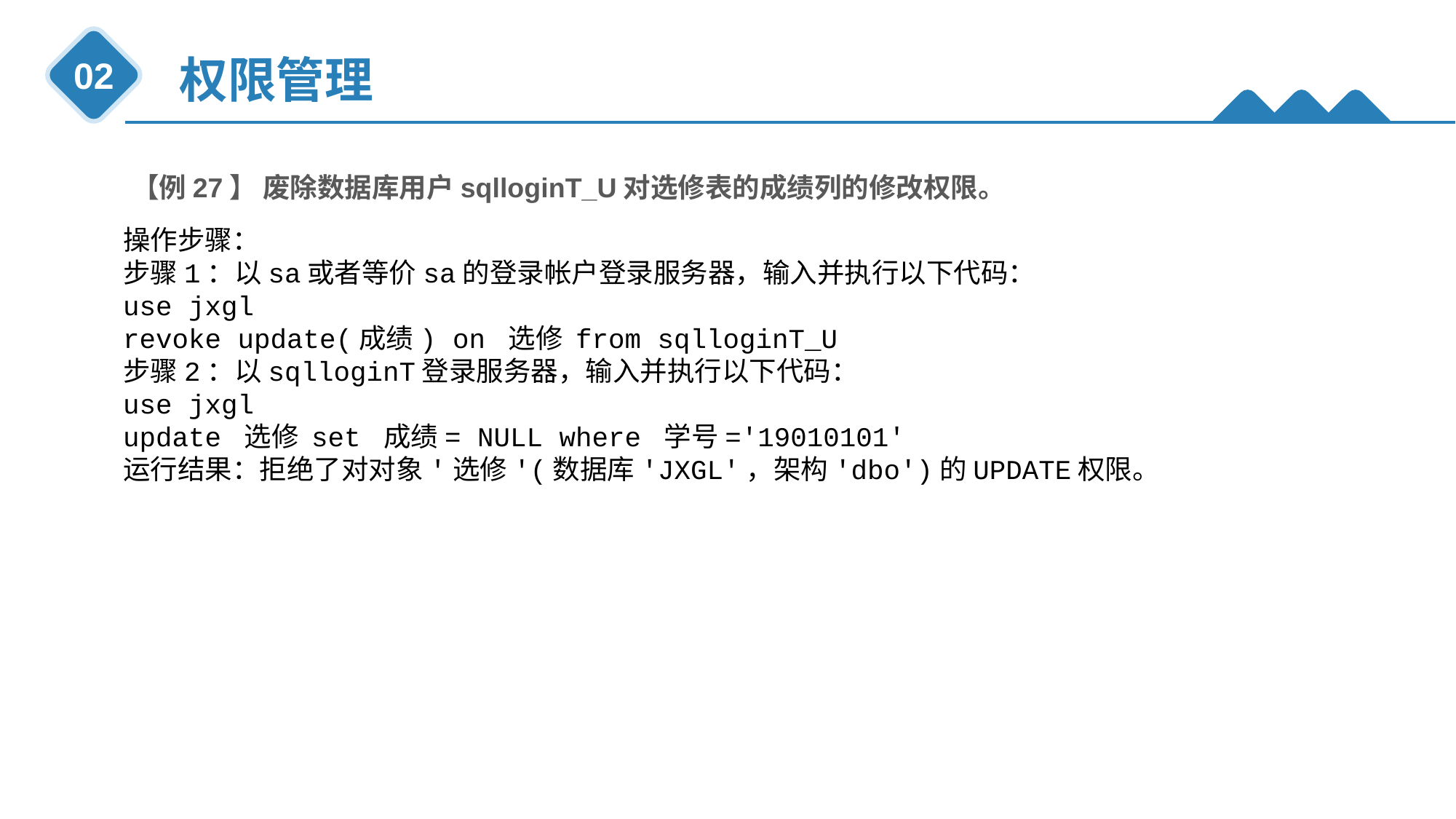

权限管理
02

【例27】 废除数据库用户sqlloginT_U对选修表的成绩列的修改权限。
操作步骤：
步骤1：以sa或者等价sa的登录帐户登录服务器，输入并执行以下代码：
use jxgl
revoke update(成绩) on 选修 from sqlloginT_U
步骤2：以sqlloginT登录服务器，输入并执行以下代码：
use jxgl
update 选修 set 成绩= NULL where 学号='19010101'
运行结果：拒绝了对对象'选修'(数据库'JXGL'，架构'dbo')的UPDATE权限。